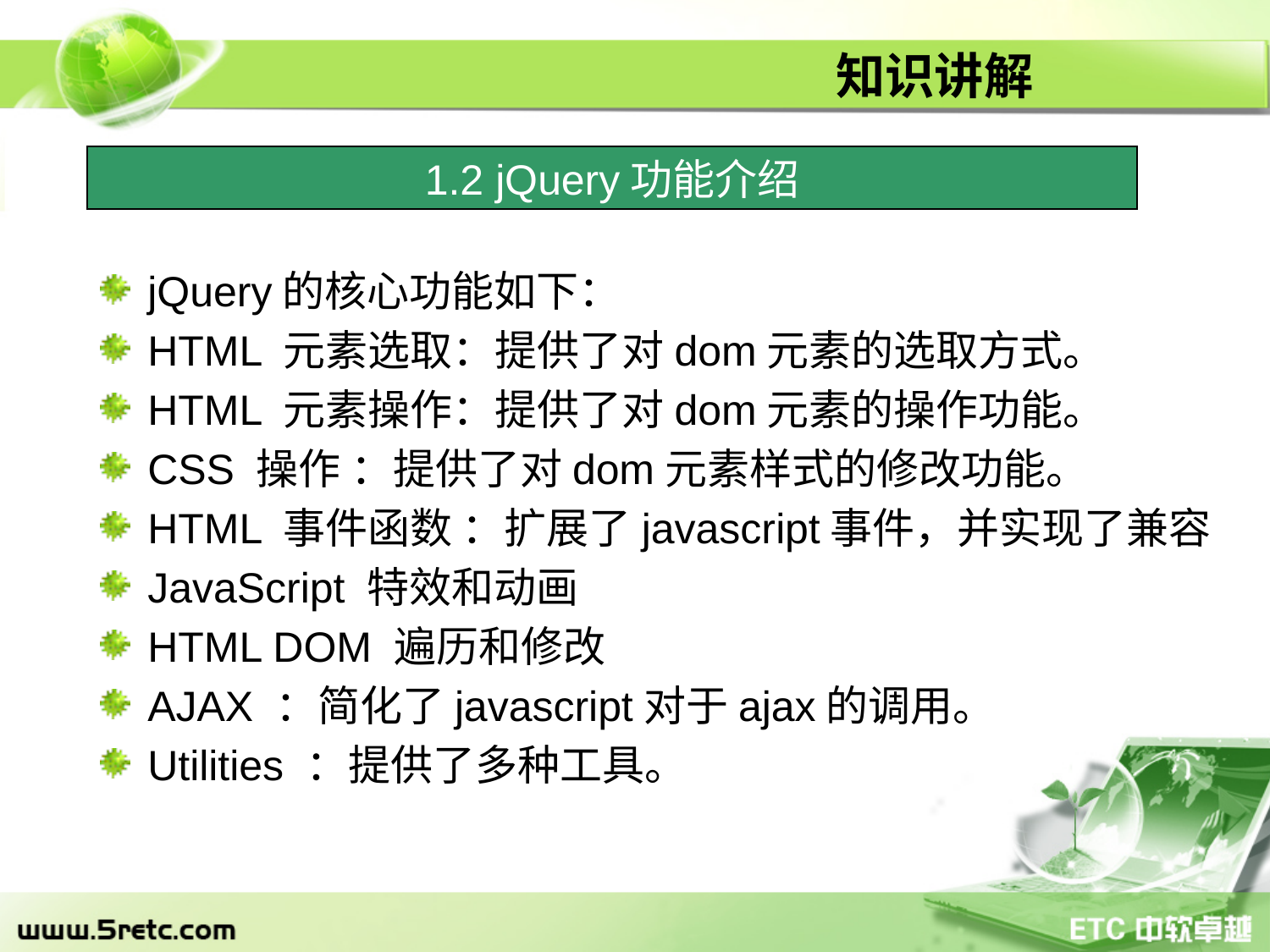

# 知识讲解
1.2 jQuery功能介绍
jQuery的核心功能如下：
HTML 元素选取：提供了对dom元素的选取方式。
HTML 元素操作：提供了对dom元素的操作功能。
CSS 操作 ：提供了对dom元素样式的修改功能。
HTML 事件函数 ：扩展了javascript事件，并实现了兼容
JavaScript 特效和动画
HTML DOM 遍历和修改
AJAX ：简化了javascript对于ajax的调用。
Utilities ：提供了多种工具。